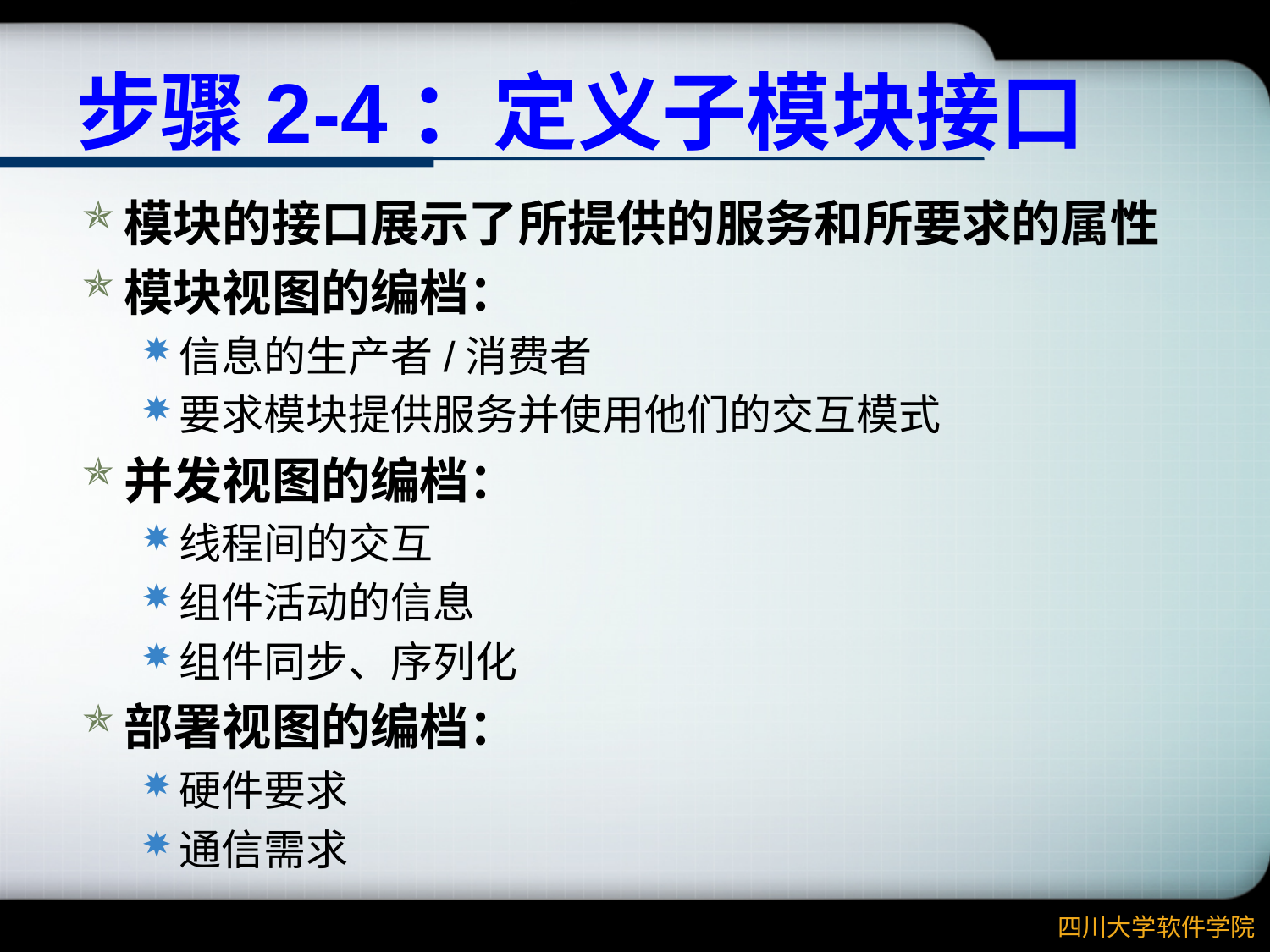

# 步骤2-4：定义子模块接口
模块的接口展示了所提供的服务和所要求的属性
模块视图的编档：
信息的生产者/消费者
要求模块提供服务并使用他们的交互模式
并发视图的编档：
线程间的交互
组件活动的信息
组件同步、序列化
部署视图的编档：
硬件要求
通信需求